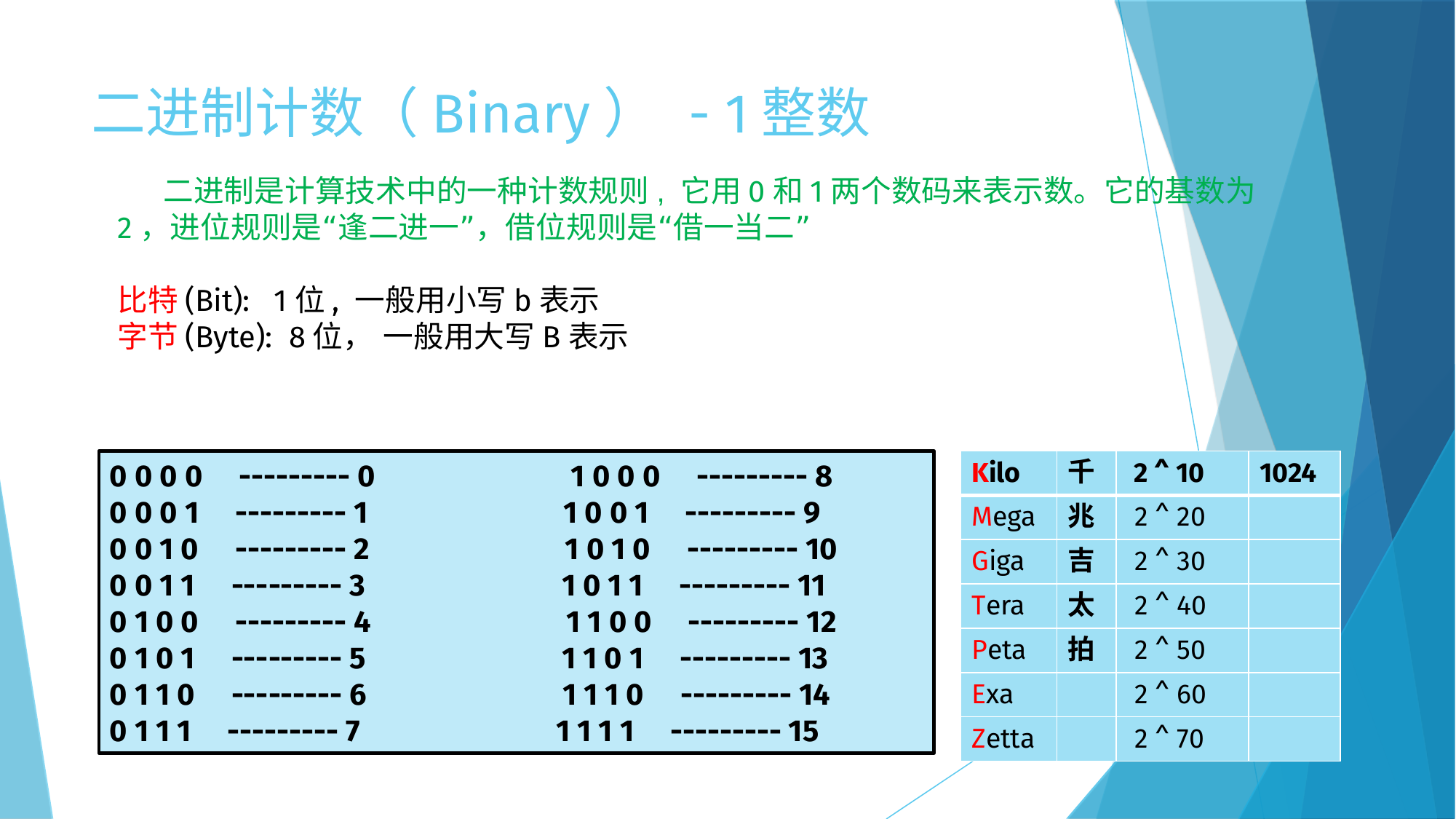

二进制计数（Binary） - 1整数
    二进制是计算技术中的一种计数规则, 它用0和1两个数码来表示数。它的基数为2，进位规则是“逢二进一”，借位规则是“借一当二”

比特(Bit):   1位, 一般用小写b表示
字节(Byte):  8位， 一般用大写B表示
0 0 0 0     --------- 0                           1 0 0 0     --------- 8
0 0 0 1     --------- 1                           1 0 0 1     --------- 9
0 0 1 0     --------- 2                           1 0 1 0     --------- 10
0 0 1 1     --------- 3                           1 0 1 1     --------- 11
0 1 0 0     --------- 4                           1 1 0 0     --------- 12
0 1 0 1     --------- 5                           1 1 0 1     --------- 13
0 1 1 0     --------- 6                           1 1 1 0     --------- 14
0 1 1 1     --------- 7                           1 1 1 1     --------- 15
| Kilo | 千 | 2 ^ 10 | 1024 |
| --- | --- | --- | --- |
| Mega | 兆 | 2 ^ 20 |  |
| Giga | 吉 | 2 ^ 30 |  |
| Tera | 太 | 2 ^ 40 |  |
| Peta | 拍 | 2 ^ 50 |  |
| Exa |  | 2 ^ 60 |  |
| Zetta |  | 2 ^ 70 |  |